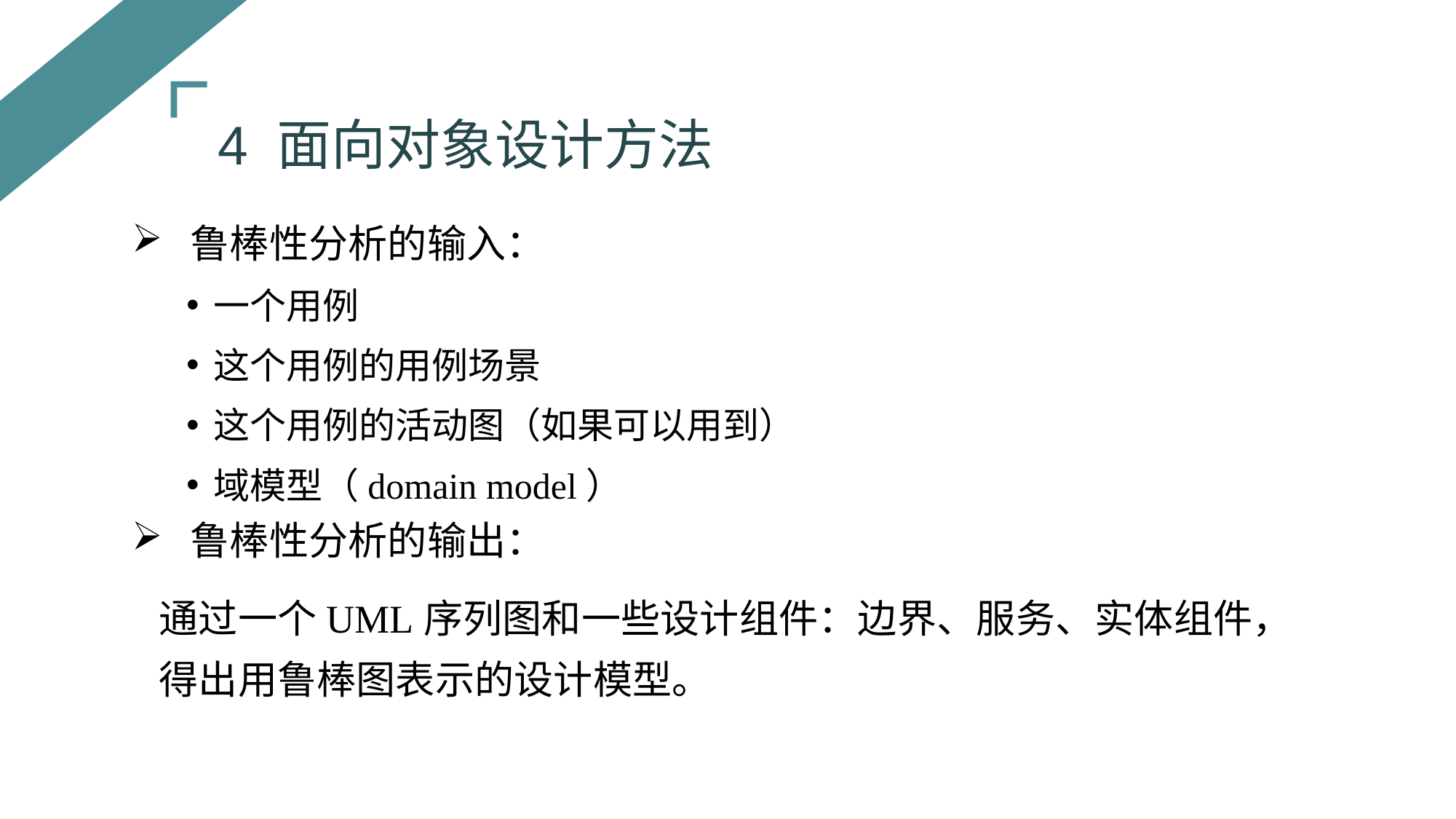

4 面向对象设计方法
  鲁棒性分析的输入：
一个用例
这个用例的用例场景
这个用例的活动图（如果可以用到）
域模型（domain model）
  鲁棒性分析的输出：
	通过一个UML序列图和一些设计组件：边界、服务、实体组件，得出用鲁棒图表示的设计模型。